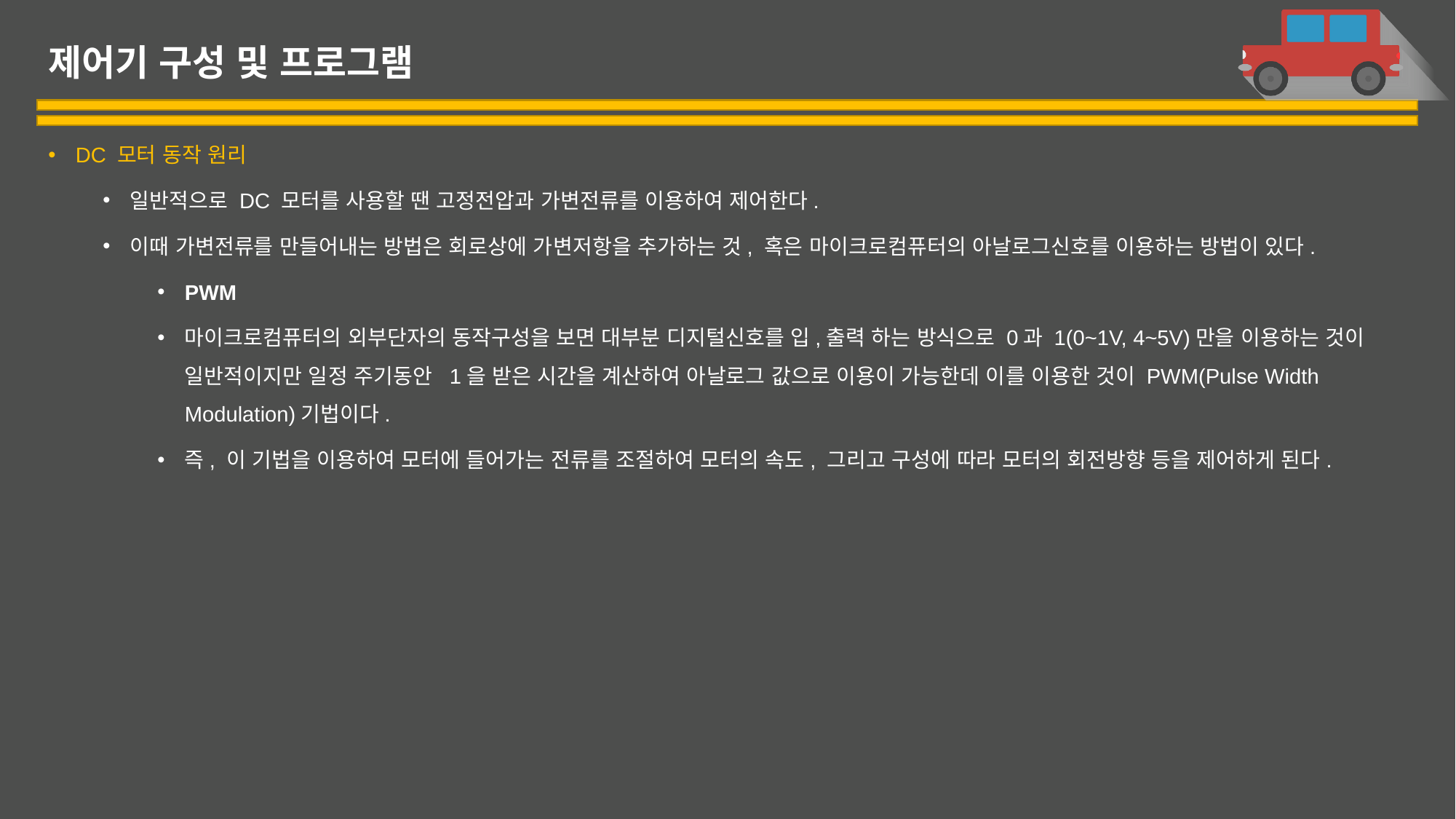

# 제어기 구성 및 프로그램
DC 모터 동작 원리
일반적으로 DC 모터를 사용할 땐 고정전압과 가변전류를 이용하여 제어한다.
이때 가변전류를 만들어내는 방법은 회로상에 가변저항을 추가하는 것, 혹은 마이크로컴퓨터의 아날로그신호를 이용하는 방법이 있다.
PWM
마이크로컴퓨터의 외부단자의 동작구성을 보면 대부분 디지털신호를 입,출력 하는 방식으로 0과 1(0~1V, 4~5V)만을 이용하는 것이 일반적이지만 일정 주기동안  1을 받은 시간을 계산하여 아날로그 값으로 이용이 가능한데 이를 이용한 것이 PWM(Pulse Width Modulation)기법이다.
즉, 이 기법을 이용하여 모터에 들어가는 전류를 조절하여 모터의 속도, 그리고 구성에 따라 모터의 회전방향 등을 제어하게 된다.